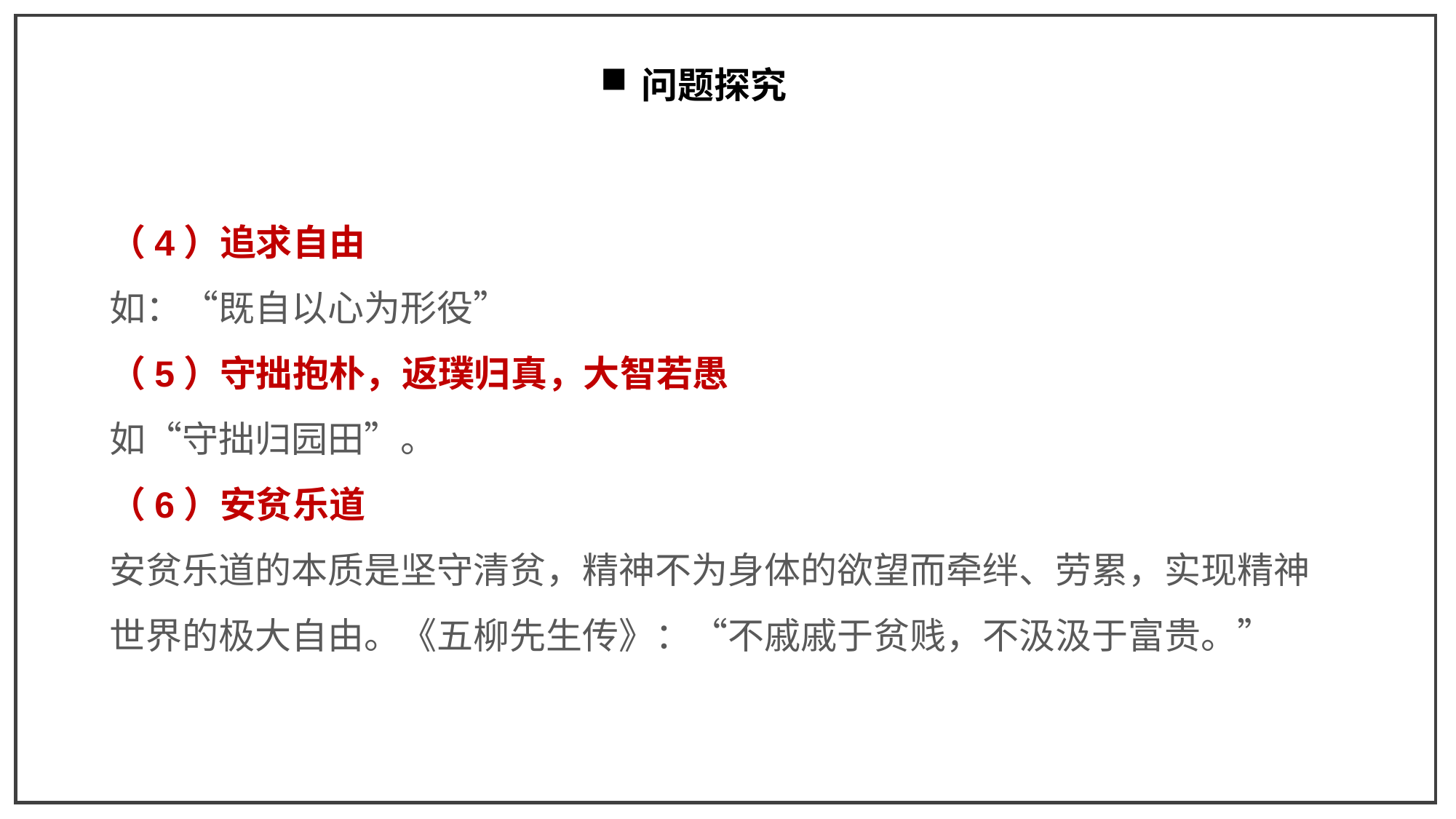

问题探究
（4）追求自由
如：“既自以心为形役”
（5）守拙抱朴，返璞归真，大智若愚
如“守拙归园田”。
（6）安贫乐道
安贫乐道的本质是坚守清贫，精神不为身体的欲望而牵绊、劳累，实现精神世界的极大自由。《五柳先生传》：“不戚戚于贫贱，不汲汲于富贵。”